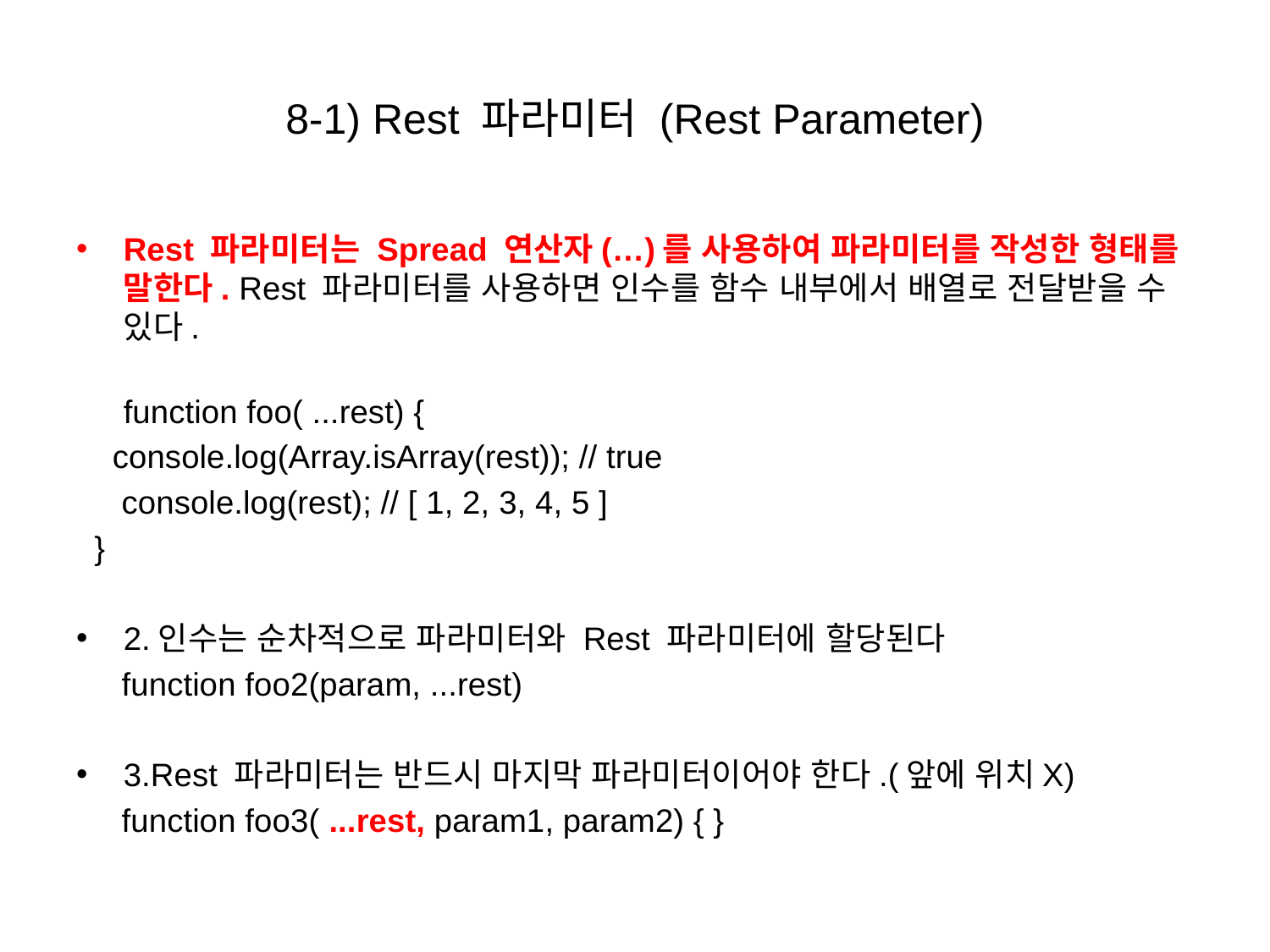

# 8-1) Rest 파라미터 (Rest Parameter)
Rest 파라미터는 Spread 연산자(…)를 사용하여 파라미터를 작성한 형태를 말한다. Rest 파라미터를 사용하면 인수를 함수 내부에서 배열로 전달받을 수 있다.
function foo( ...rest) {
    console.log(Array.isArray(rest)); // true
     console.log(rest); // [ 1, 2, 3, 4, 5 ]
  }

2.인수는 순차적으로 파라미터와 Rest 파라미터에 할당된다
     function foo2(param, ...rest)

3.Rest 파라미터는 반드시 마지막 파라미터이어야 한다.(앞에 위치X)
     function foo3( ...rest, param1, param2) { }